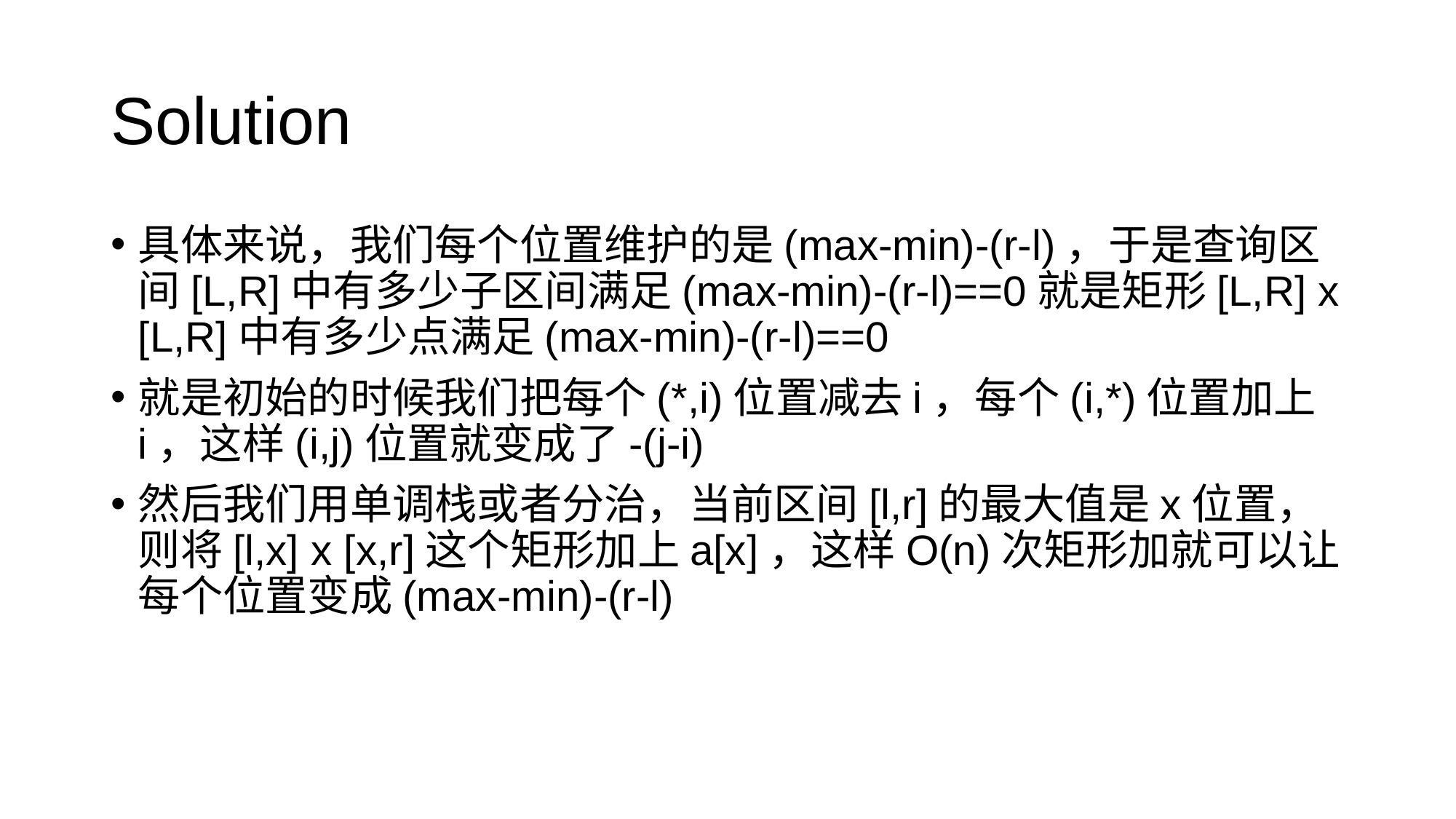

# Solution
具体来说，我们每个位置维护的是(max-min)-(r-l)，于是查询区间[L,R]中有多少子区间满足(max-min)-(r-l)==0就是矩形[L,R] x [L,R]中有多少点满足(max-min)-(r-l)==0
就是初始的时候我们把每个(*,i)位置减去i，每个(i,*)位置加上i，这样(i,j)位置就变成了-(j-i)
然后我们用单调栈或者分治，当前区间[l,r]的最大值是x位置，则将[l,x] x [x,r]这个矩形加上a[x]，这样O(n)次矩形加就可以让每个位置变成(max-min)-(r-l)